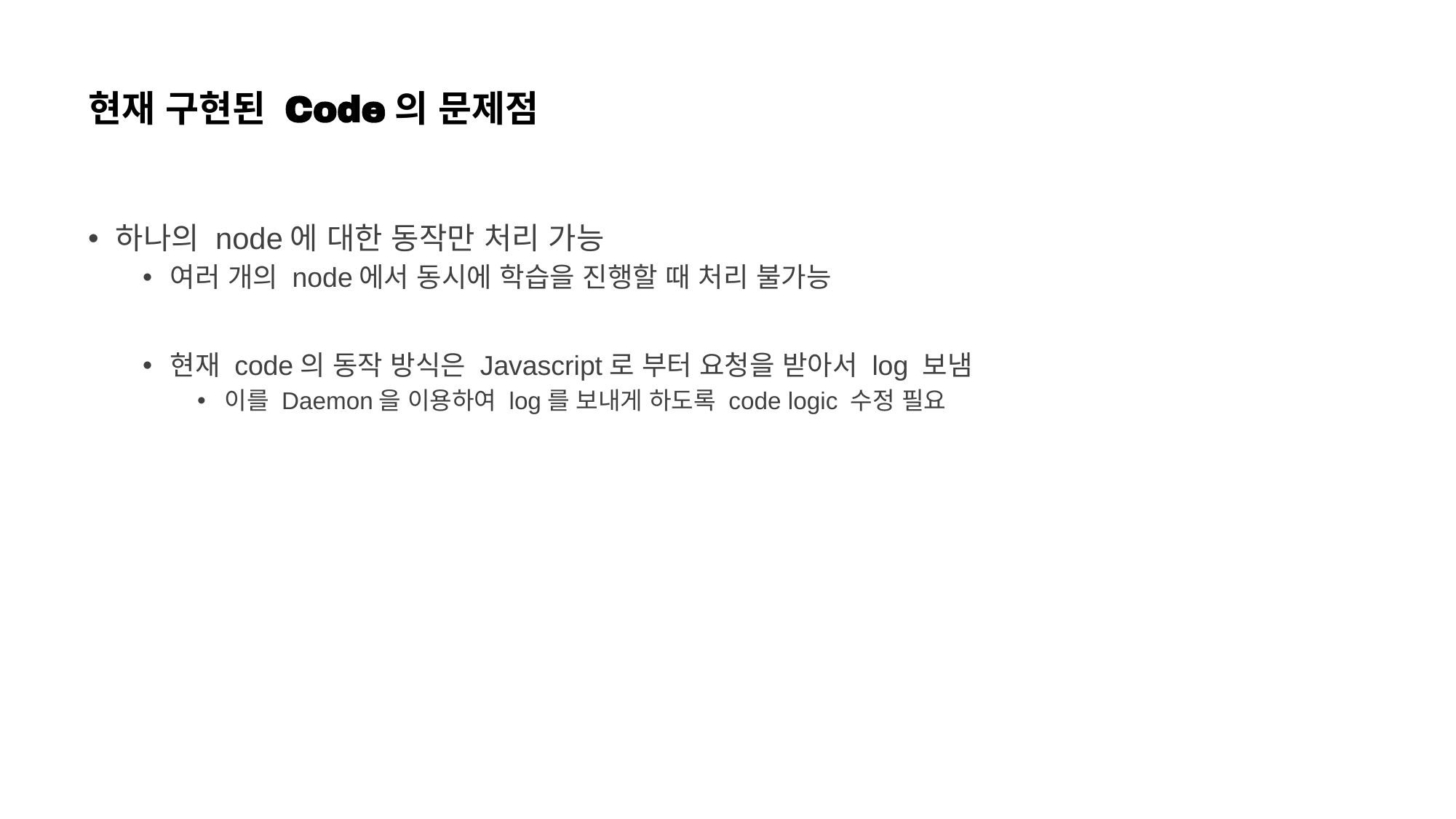

# 현재 구현된 Code의 문제점
하나의 node에 대한 동작만 처리 가능
여러 개의 node에서 동시에 학습을 진행할 때 처리 불가능

현재 code의 동작 방식은 Javascript로 부터 요청을 받아서 log 보냄
이를 Daemon을 이용하여 log를 보내게 하도록 code logic 수정 필요